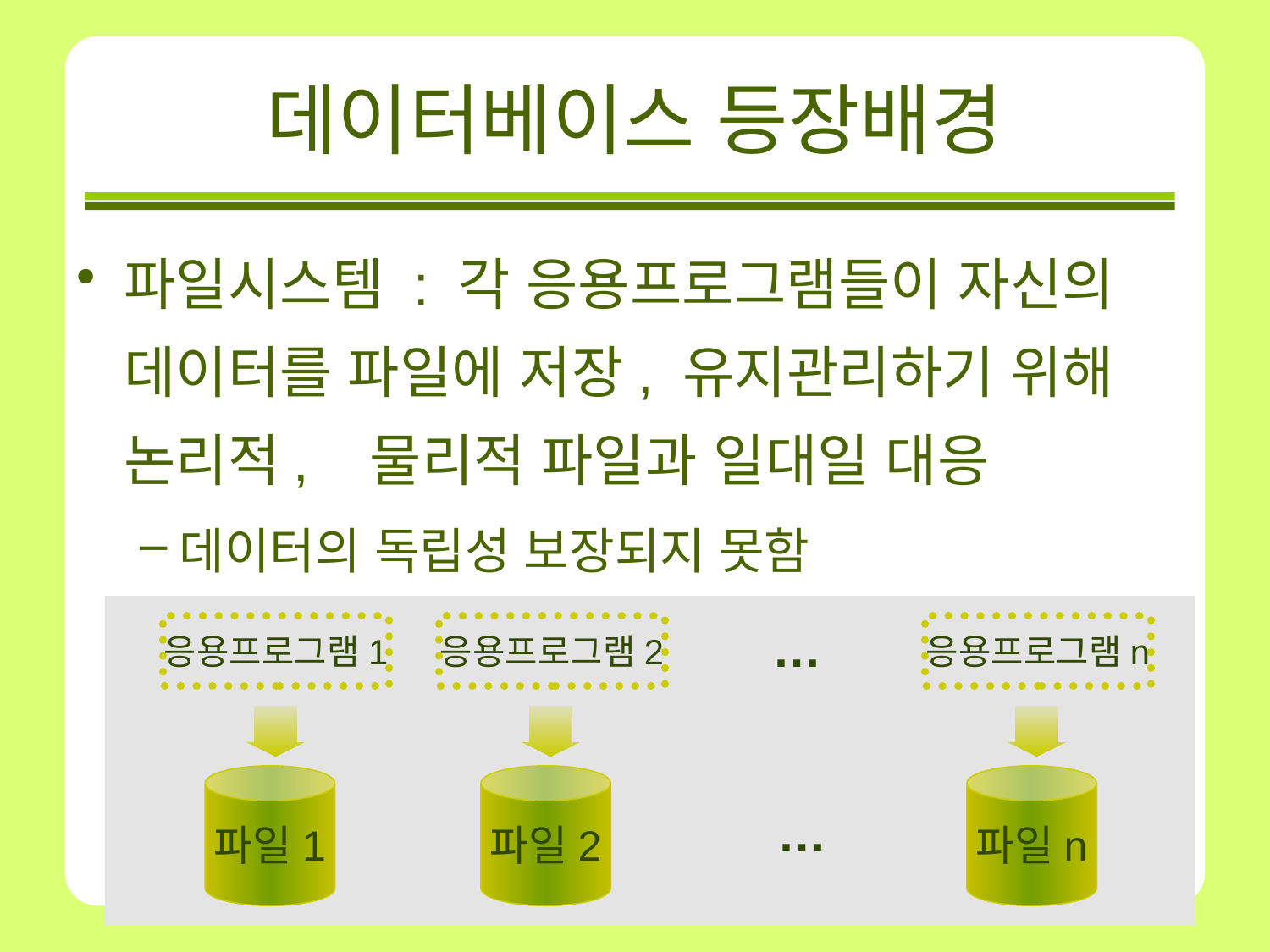

# 데이터베이스 등장배경
파일시스템 : 각 응용프로그램들이 자신의 데이터를 파일에 저장, 유지관리하기 위해 논리적,   물리적 파일과 일대일 대응
데이터의 독립성 보장되지 못함

…
응용프로그램1
응용프로그램2
응용프로그램n

파일1
파일2
파일n
…